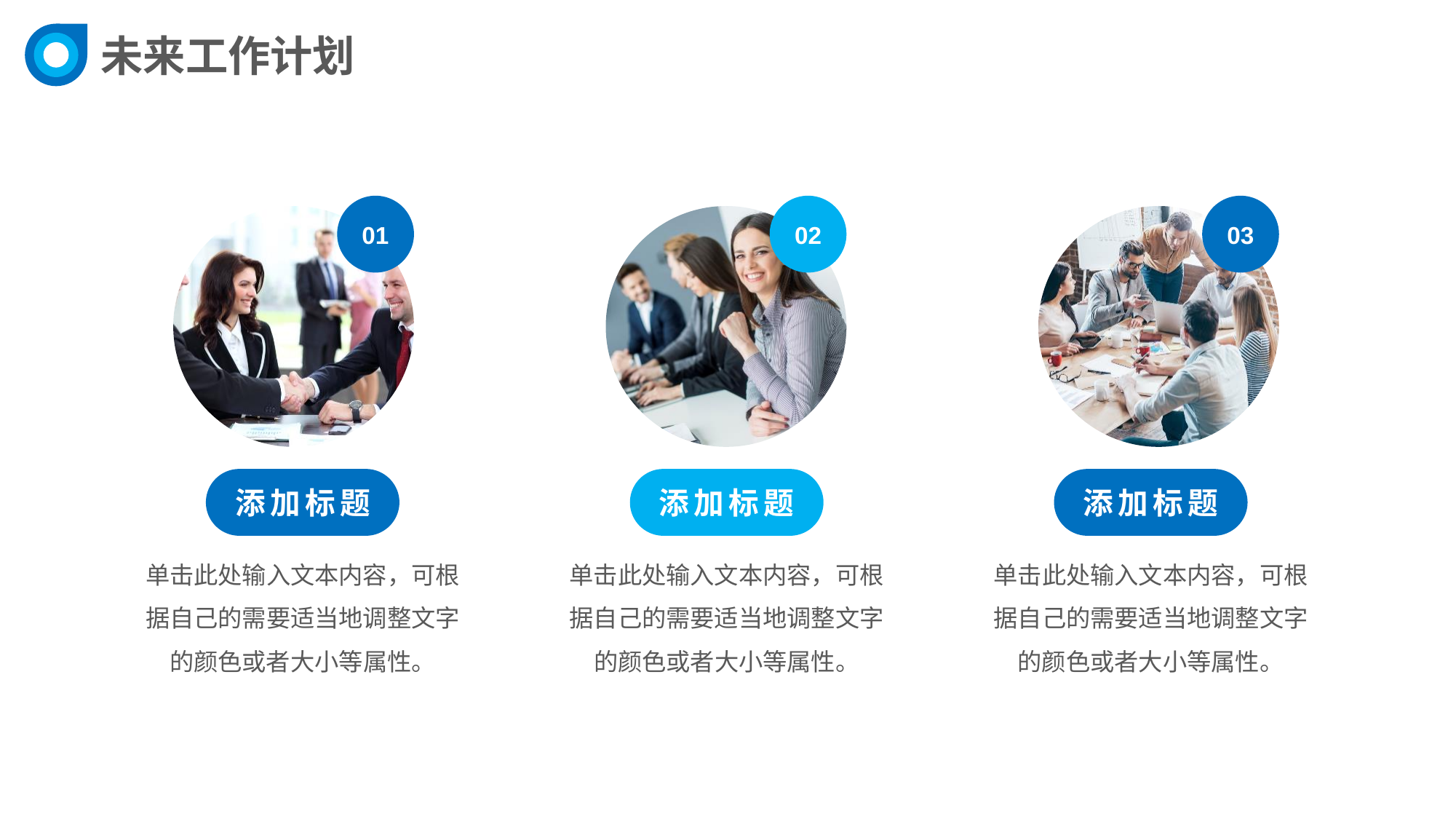

未来工作计划
01

02

03

添加标题
单击此处输入文本内容，可根据自己的需要适当地调整文字的颜色或者大小等属性。
添加标题
单击此处输入文本内容，可根据自己的需要适当地调整文字的颜色或者大小等属性。
添加标题
单击此处输入文本内容，可根据自己的需要适当地调整文字的颜色或者大小等属性。